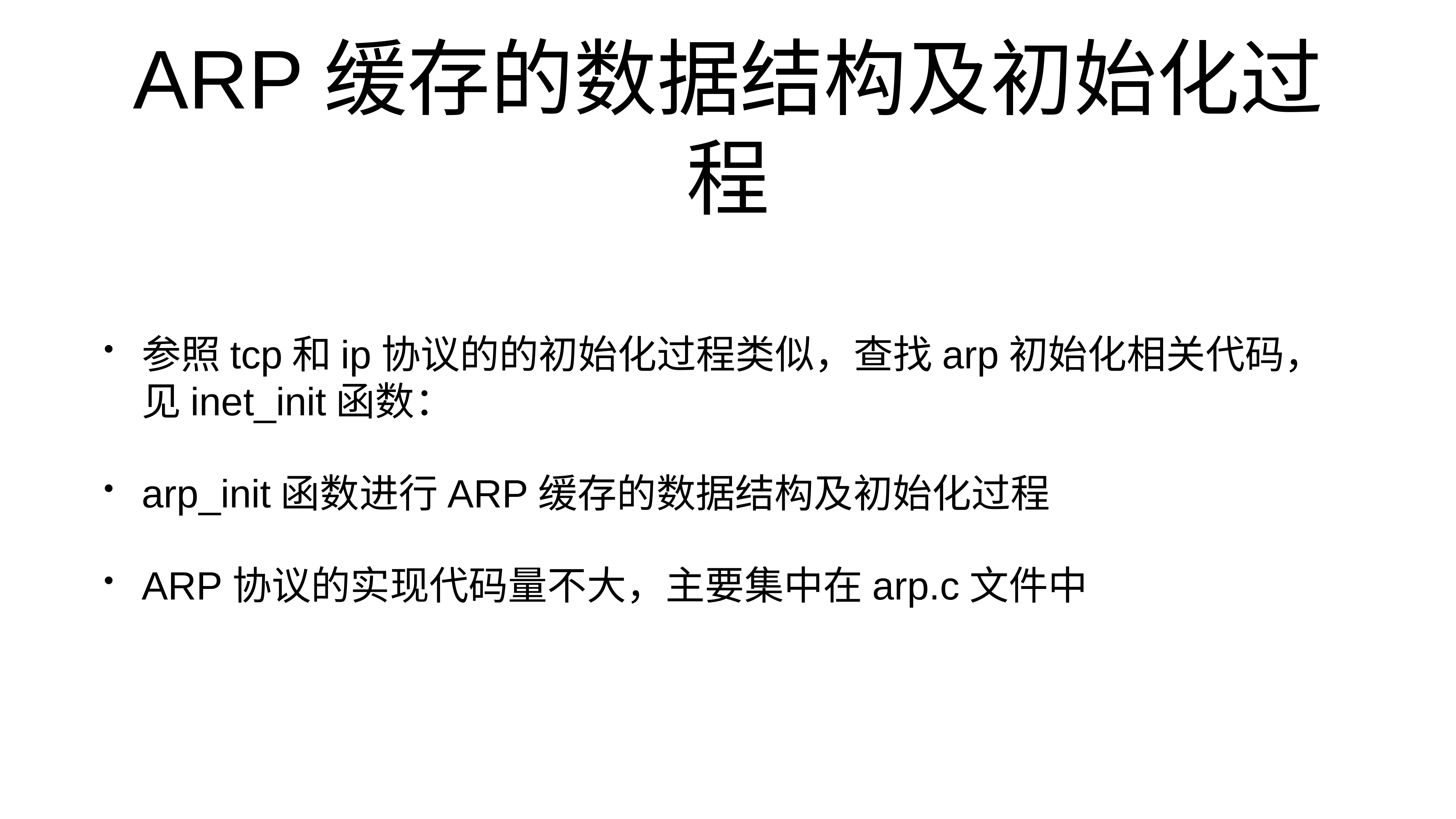

# ARP缓存的数据结构及初始化过程
参照tcp和ip协议的的初始化过程类似，查找arp初始化相关代码，见inet_init函数：
arp_init函数进行ARP缓存的数据结构及初始化过程
ARP协议的实现代码量不大，主要集中在arp.c文件中